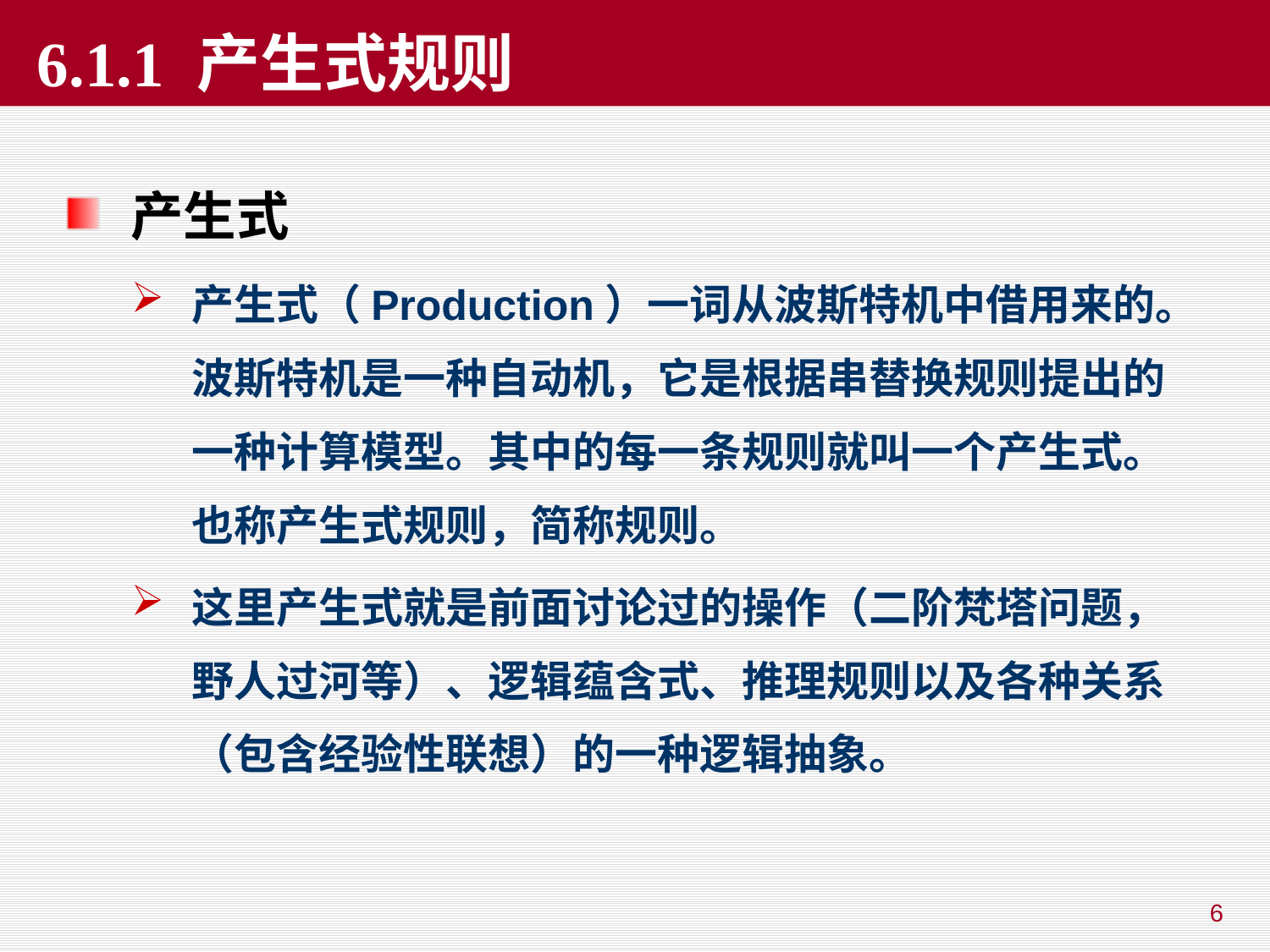

# 6.1.1 产生式规则
产生式
产生式（Production）一词从波斯特机中借用来的。波斯特机是一种自动机，它是根据串替换规则提出的一种计算模型。其中的每一条规则就叫一个产生式。也称产生式规则，简称规则。
这里产生式就是前面讨论过的操作（二阶梵塔问题，野人过河等）、逻辑蕴含式、推理规则以及各种关系（包含经验性联想）的一种逻辑抽象。
6